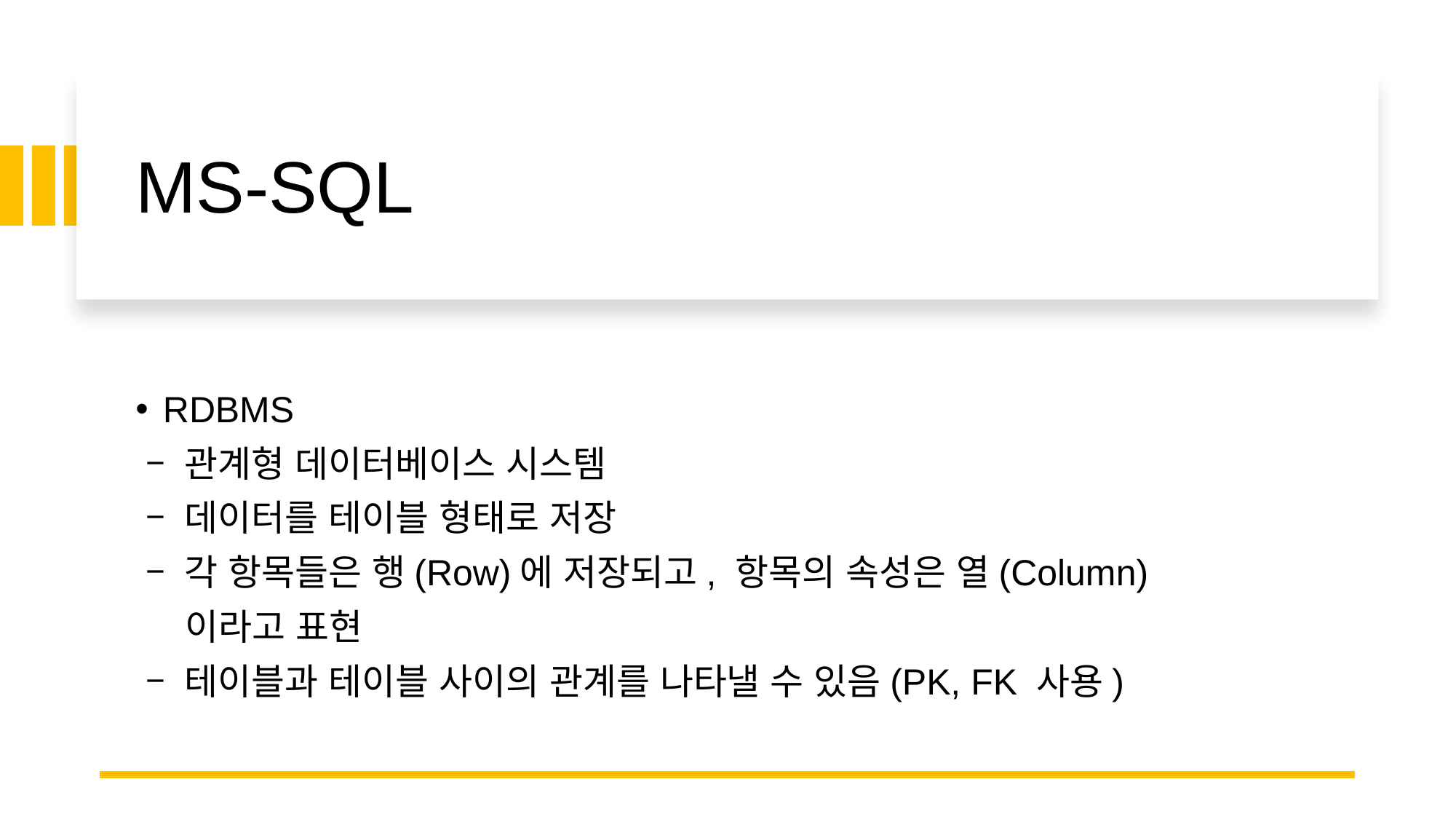

# MS-SQL

RDBMS
 – 관계형 데이터베이스 시스템
 – 데이터를 테이블 형태로 저장
 – 각 항목들은 행(Row)에 저장되고, 항목의 속성은 열(Column)
    이라고 표현
 – 테이블과 테이블 사이의 관계를 나타낼 수 있음(PK, FK 사용)